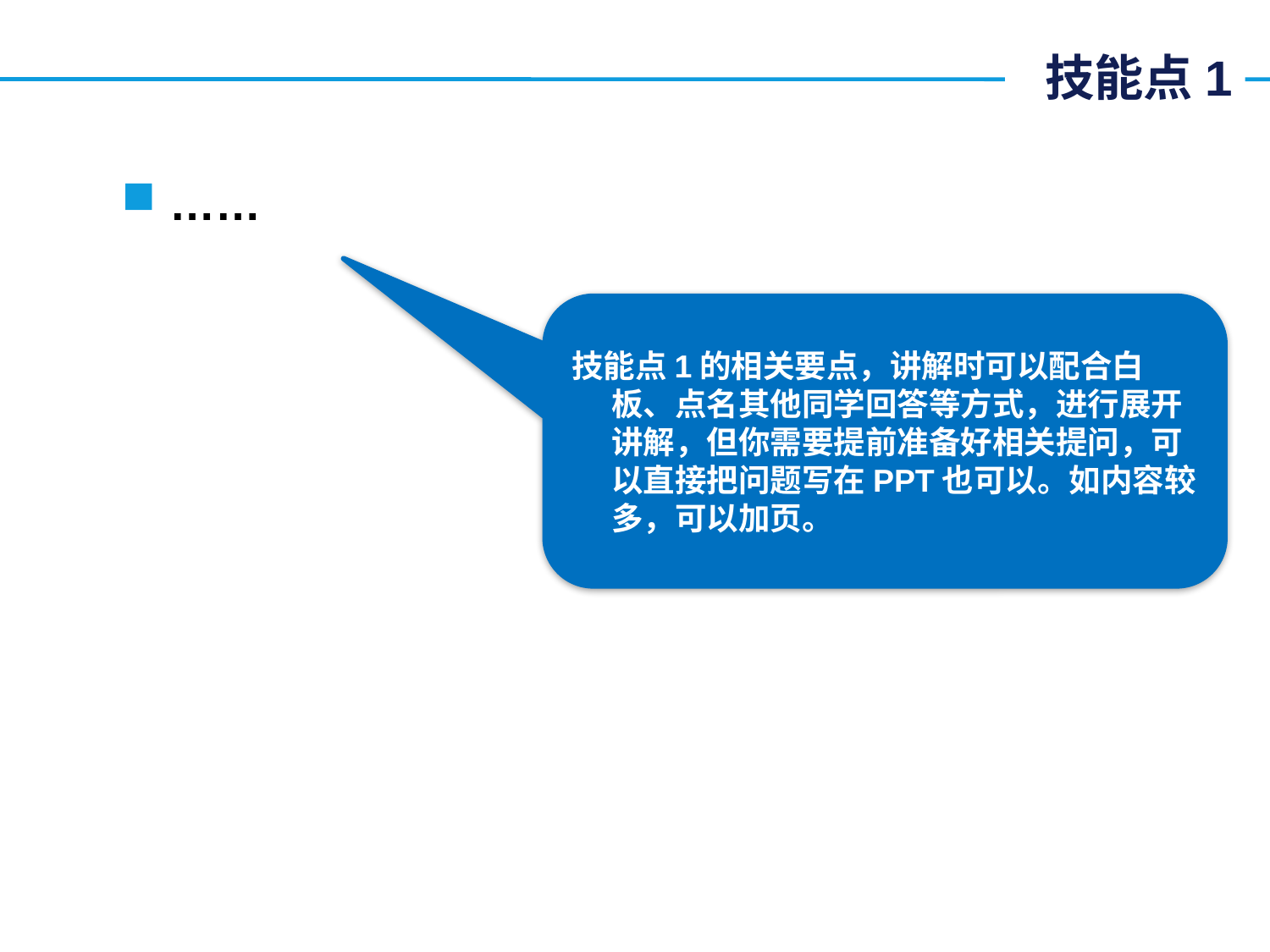

# 技能点1
……

技能点1的相关要点，讲解时可以配合白板、点名其他同学回答等方式，进行展开讲解，但你需要提前准备好相关提问，可以直接把问题写在PPT也可以。如内容较多，可以加页。